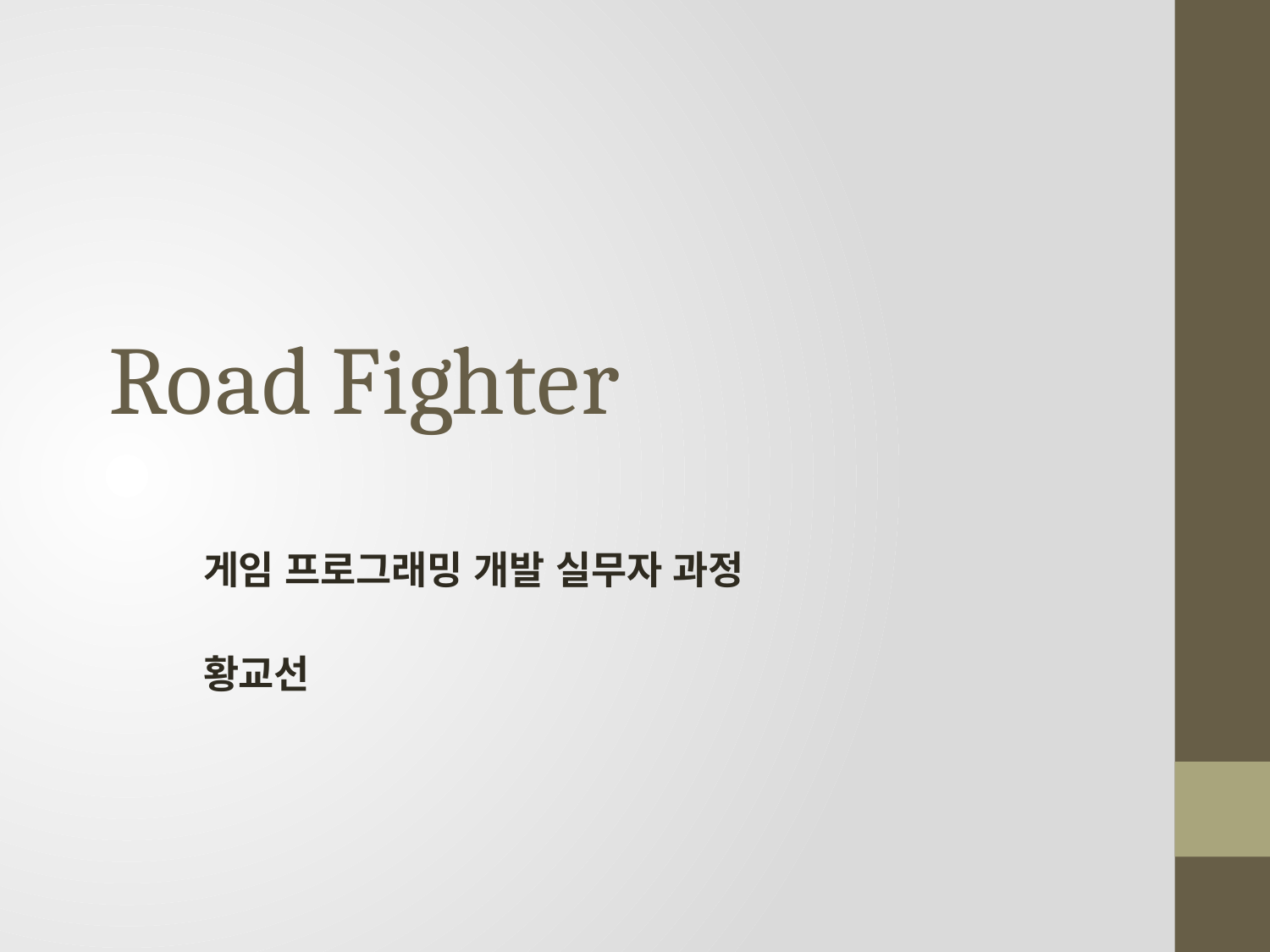

# Road Fighter
게임 프로그래밍 개발 실무자 과정

황교선